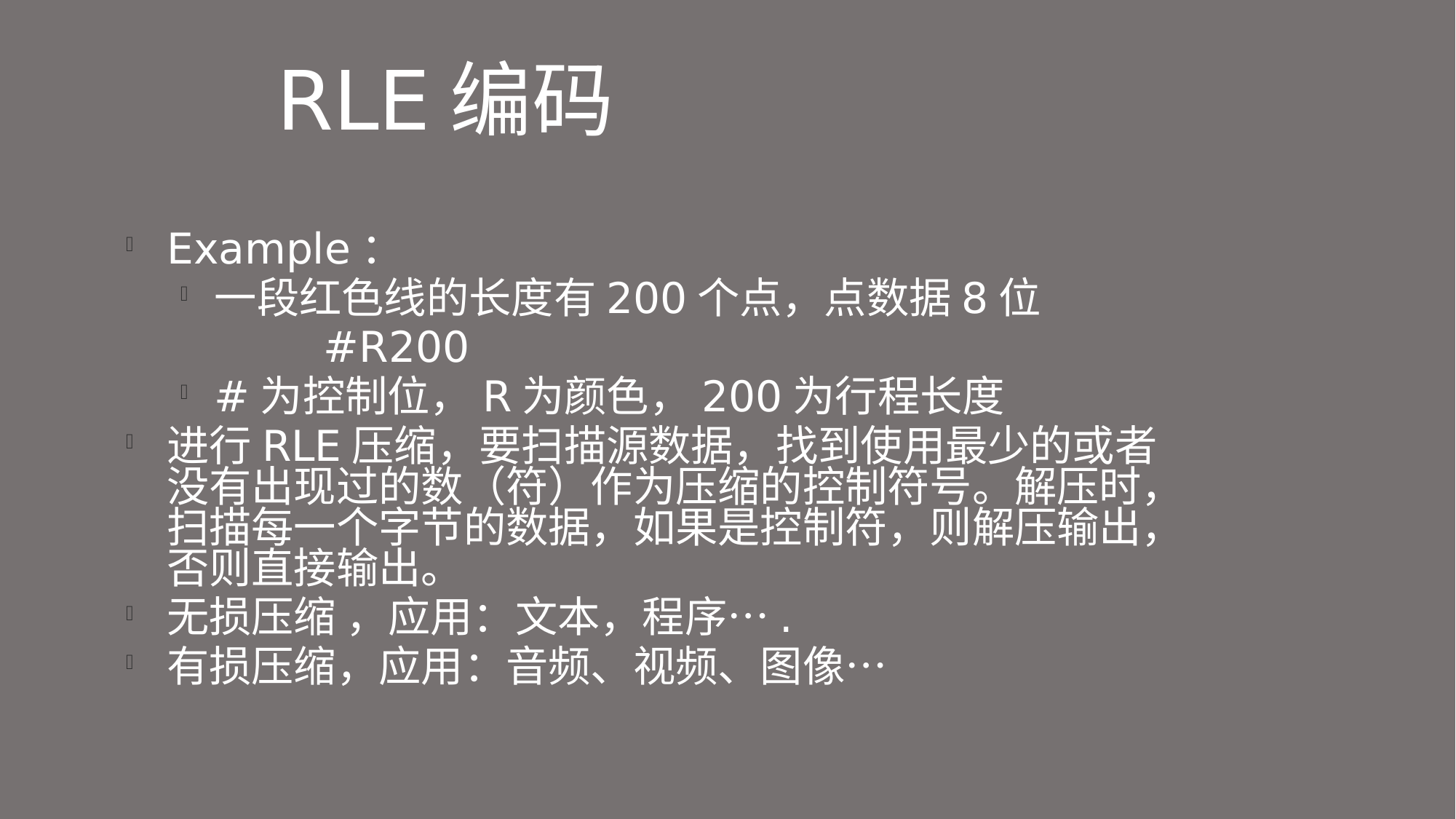

RLE编码
Example：
一段红色线的长度有200个点，点数据8位
		#R200
#为控制位，R为颜色，200为行程长度
进行RLE压缩，要扫描源数据，找到使用最少的或者没有出现过的数（符）作为压缩的控制符号。解压时，扫描每一个字节的数据，如果是控制符，则解压输出，否则直接输出。
无损压缩 ，应用：文本，程序….
有损压缩，应用：音频、视频、图像…